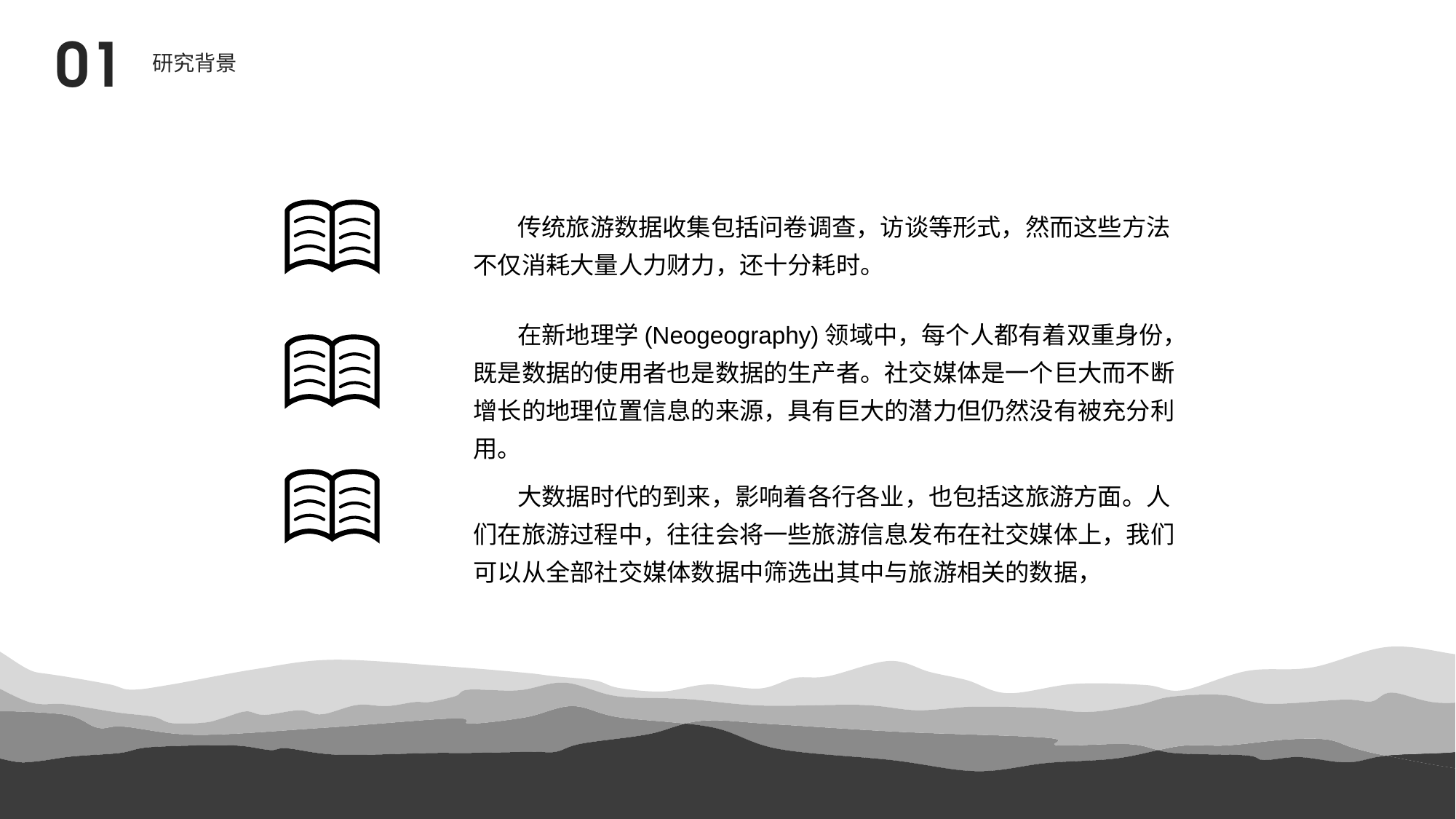

01
研究背景
       传统旅游数据收集包括问卷调查，访谈等形式，然而这些方法不仅消耗大量人力财力，还十分耗时。

       在新地理学(Neogeography)领域中，每个人都有着双重身份，既是数据的使用者也是数据的生产者。社交媒体是一个巨大而不断增长的地理位置信息的来源，具有巨大的潜力但仍然没有被充分利用。

       大数据时代的到来，影响着各行各业，也包括这旅游方面。人们在旅游过程中，往往会将一些旅游信息发布在社交媒体上，我们可以从全部社交媒体数据中筛选出其中与旅游相关的数据，